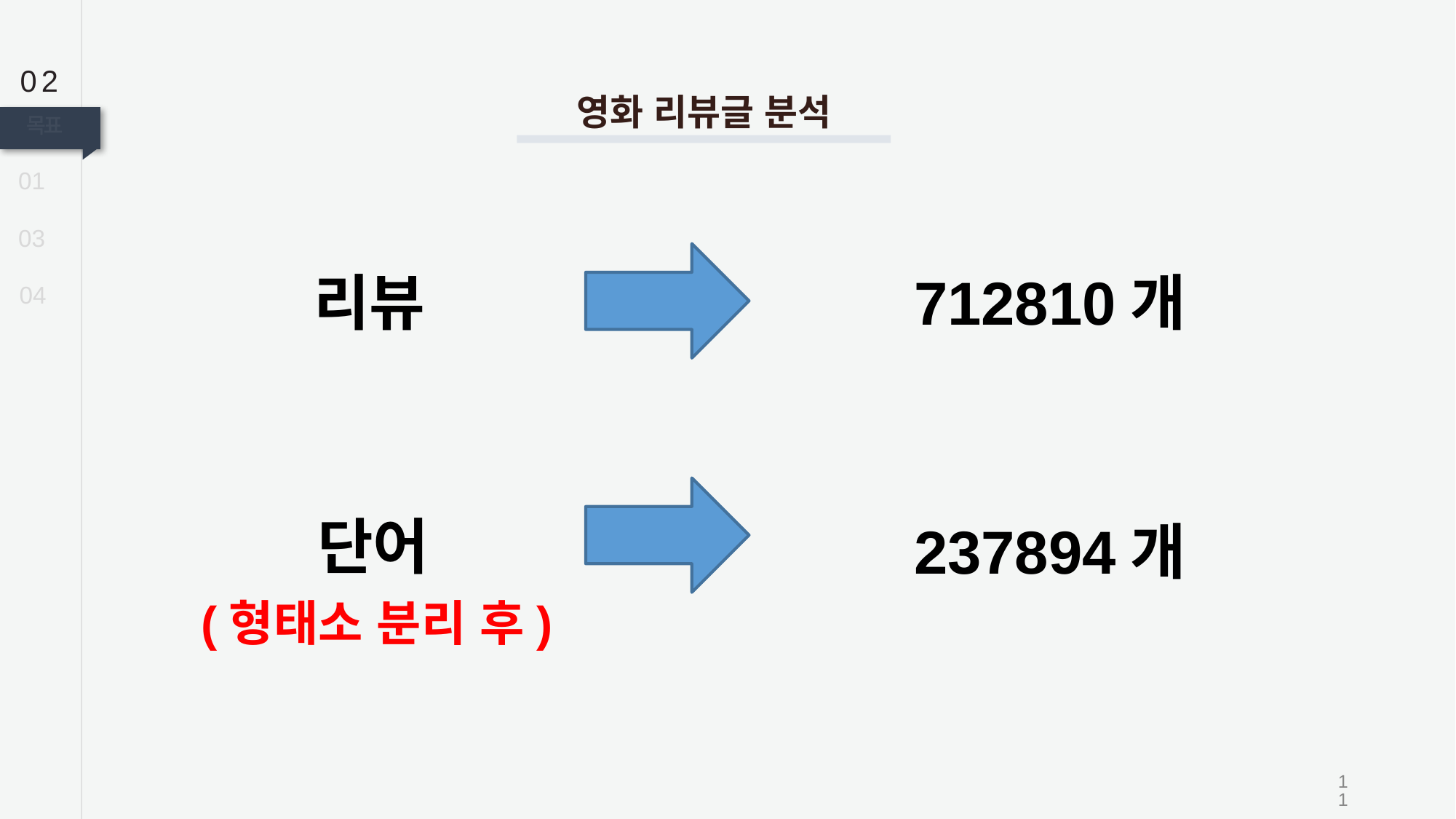

02
영화 리뷰글 분석

목표

01
03

712810개
리뷰
04

단어
237894개
(형태소 분리 후)
11